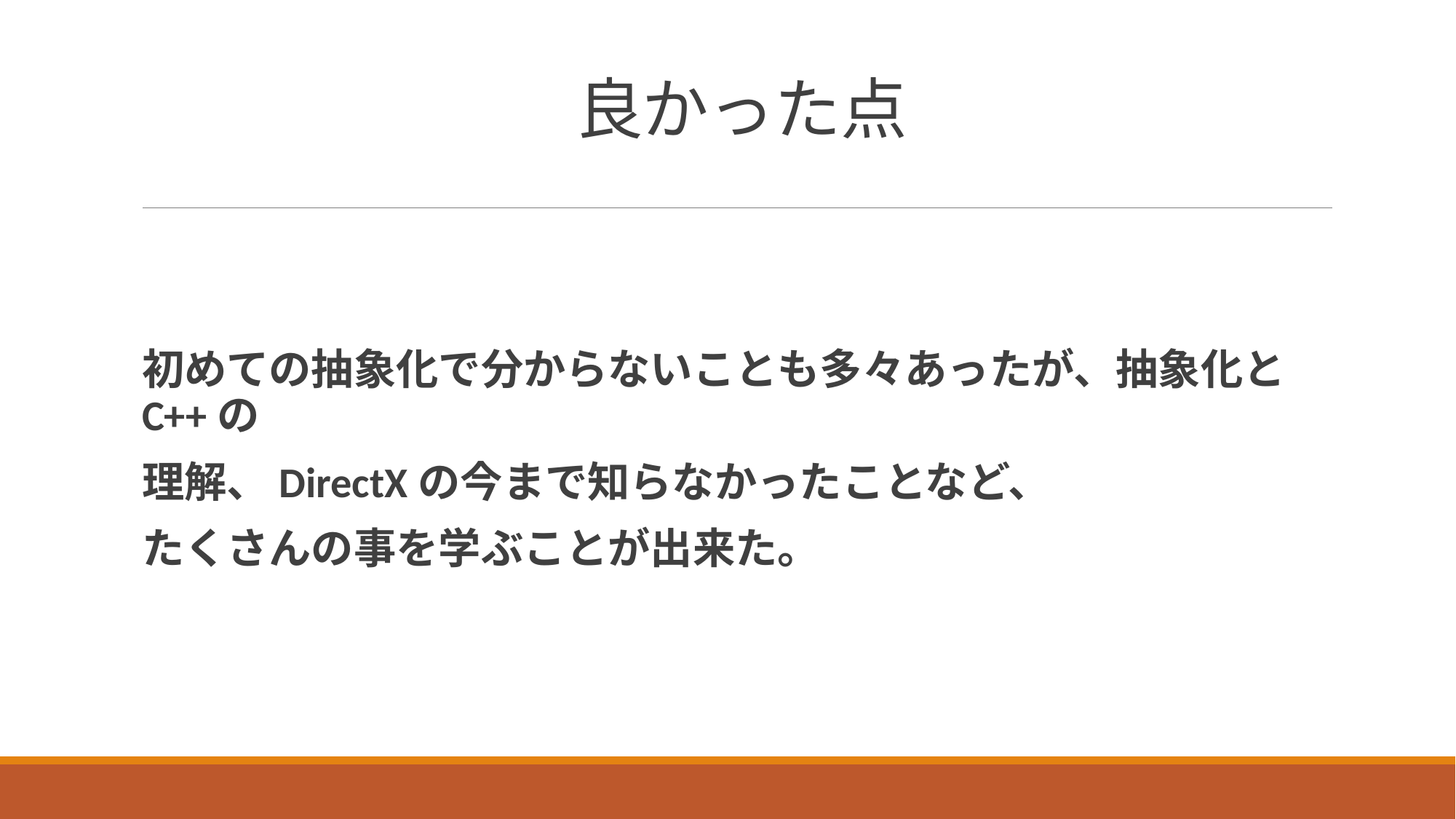

良かった点
初めての抽象化で分からないことも多々あったが、抽象化とC++の
理解、DirectXの今まで知らなかったことなど、
たくさんの事を学ぶことが出来た。